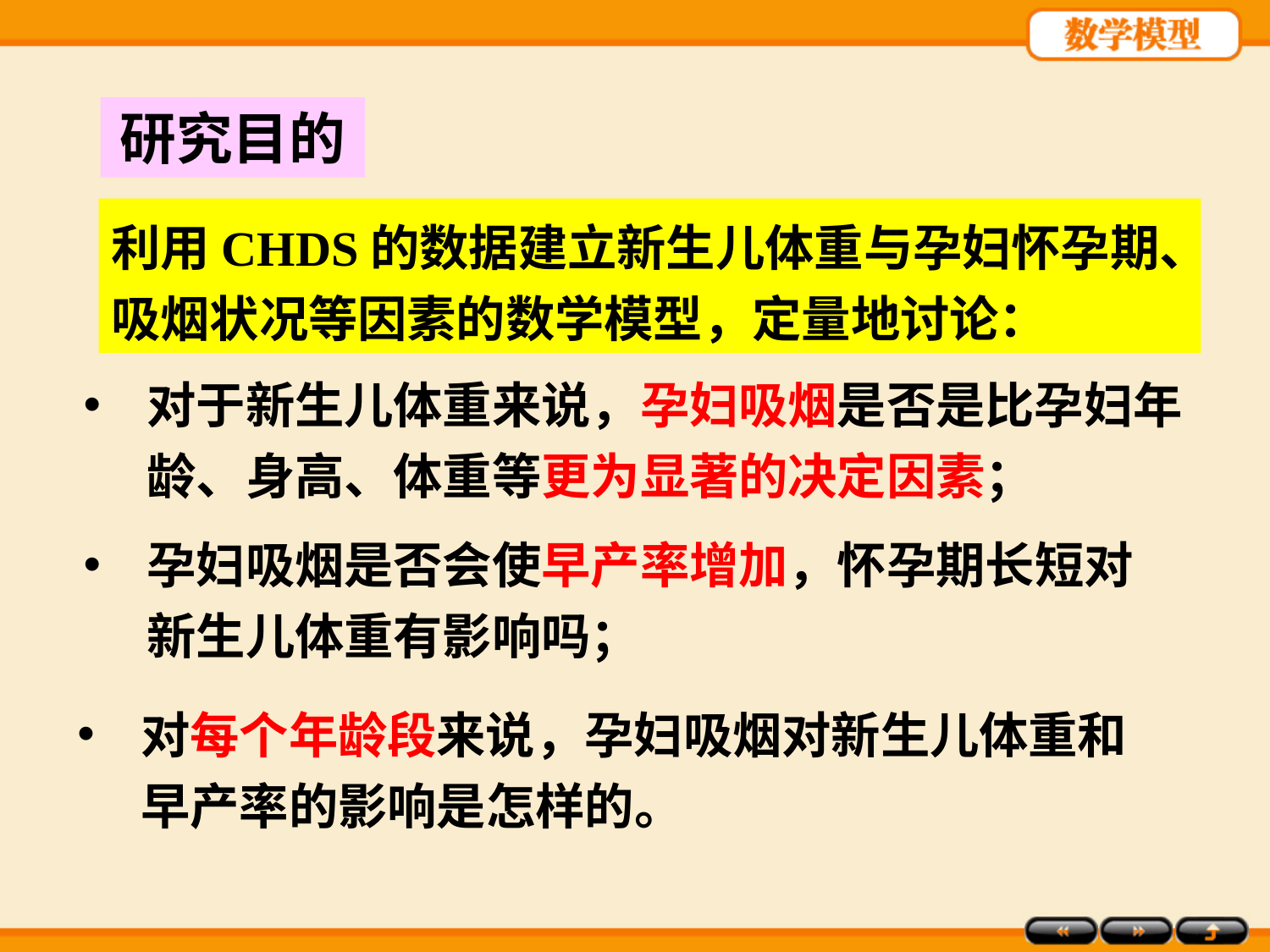

研究目的
利用CHDS的数据建立新生儿体重与孕妇怀孕期、吸烟状况等因素的数学模型，定量地讨论：
对于新生儿体重来说，孕妇吸烟是否是比孕妇年龄、身高、体重等更为显著的决定因素；
孕妇吸烟是否会使早产率增加，怀孕期长短对新生儿体重有影响吗；
对每个年龄段来说，孕妇吸烟对新生儿体重和早产率的影响是怎样的。